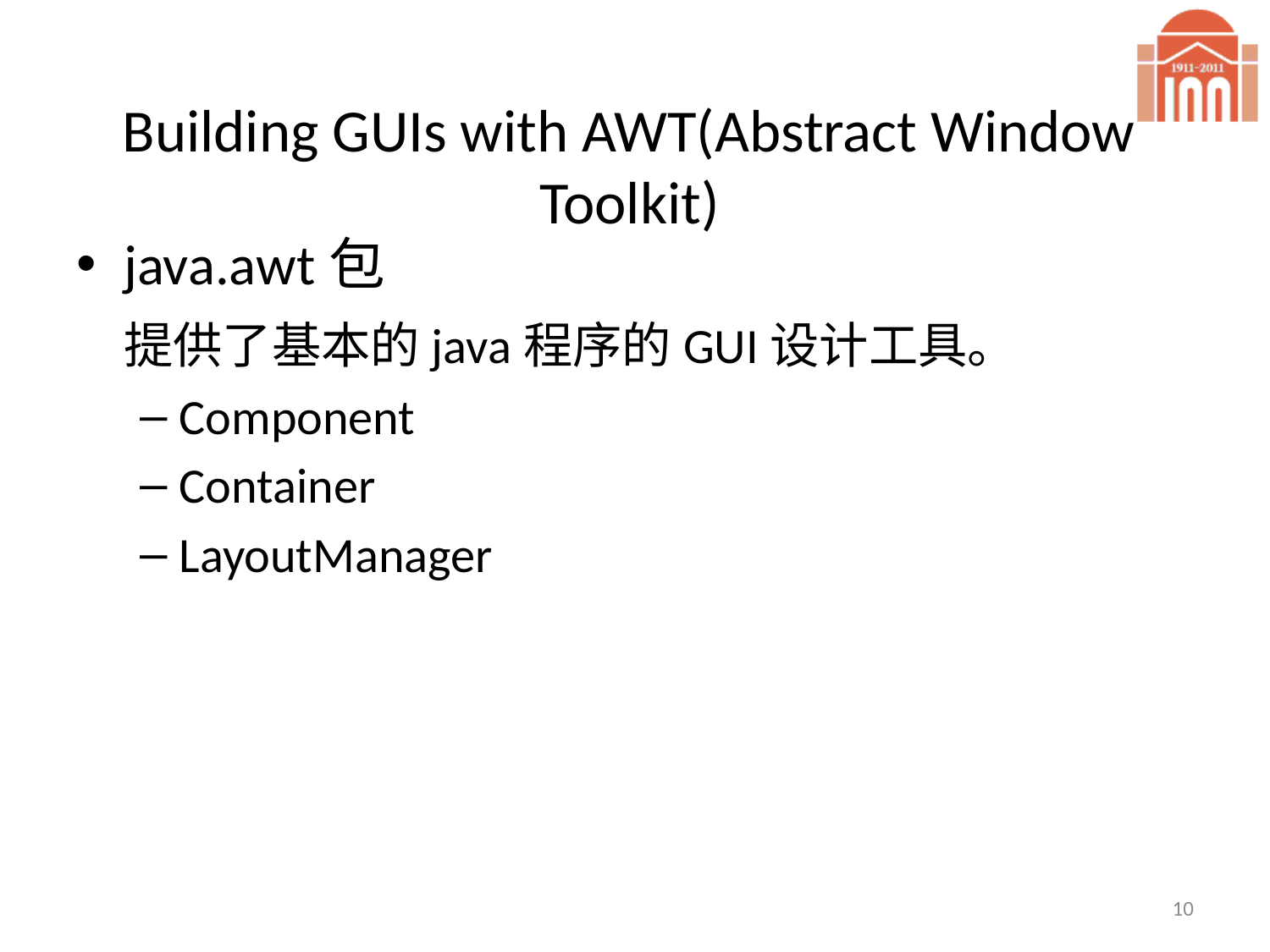

# Building GUIs with AWT(Abstract Window Toolkit)
java.awt包
	提供了基本的java程序的GUI设计工具。
Component
Container
LayoutManager
10